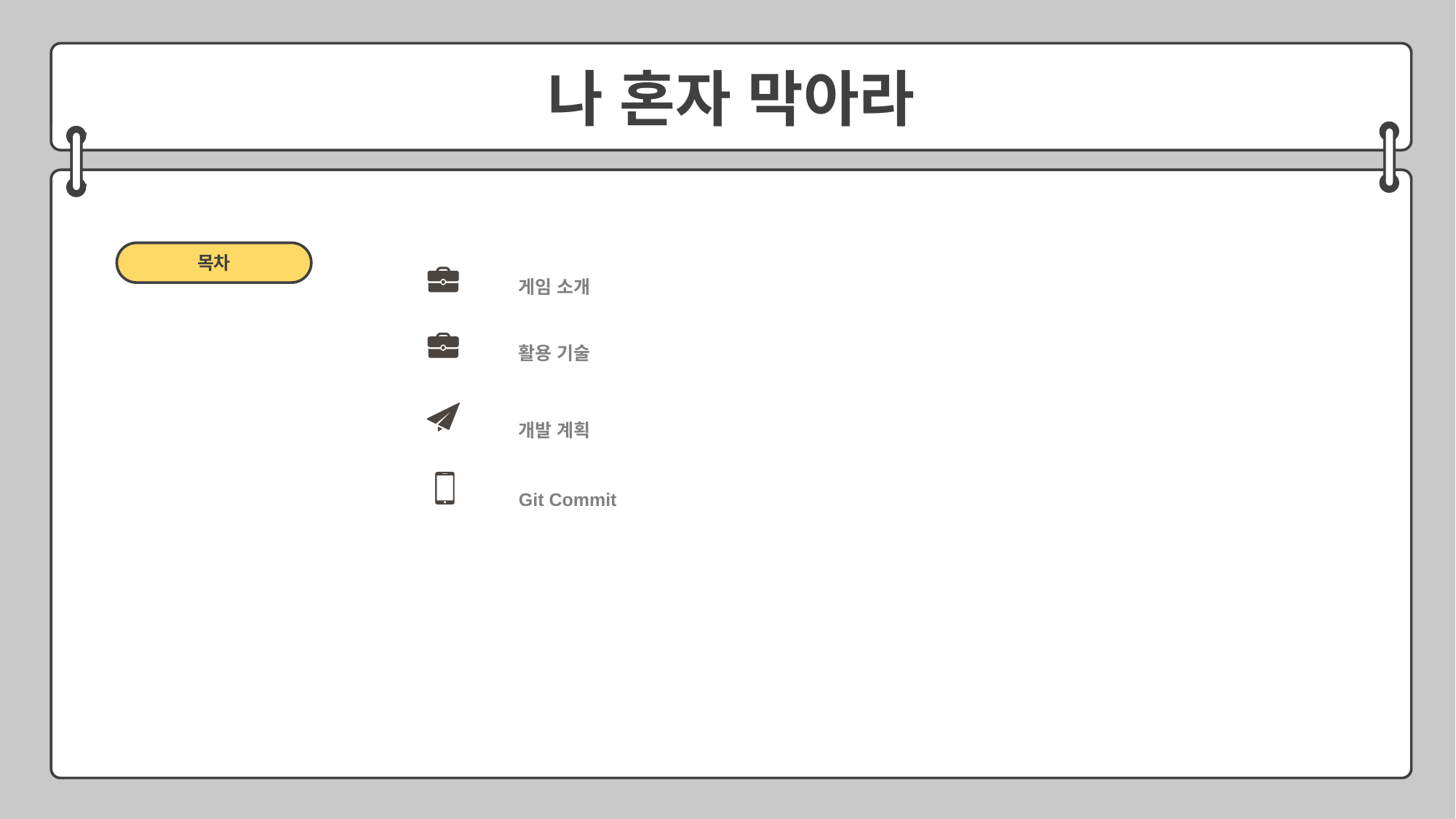

나 혼자 막아라

목차

게임 소개

활용 기술

개발 계획

Git Commit